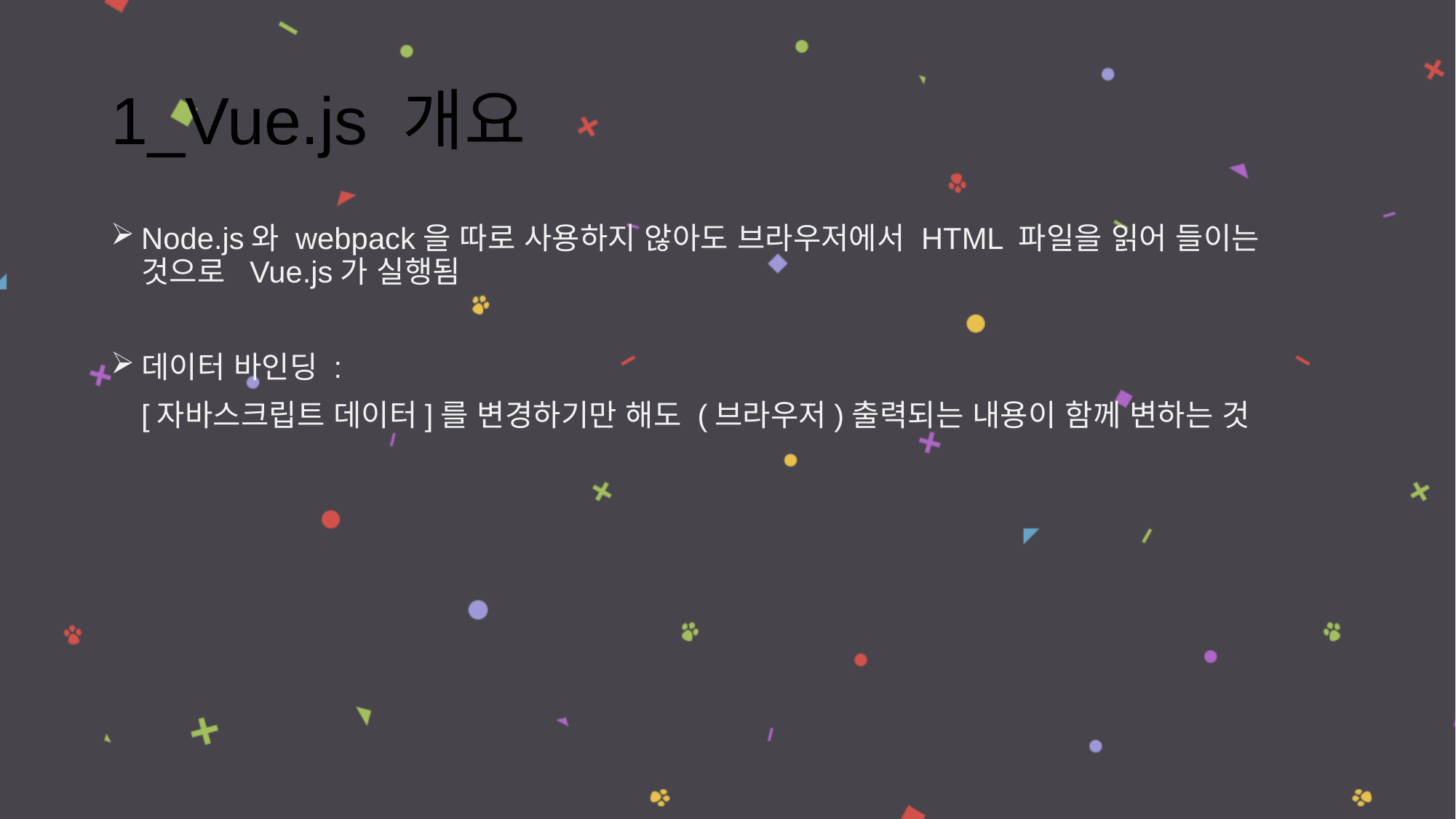

# 1_Vue.js 개요
Node.js와 webpack을 따로 사용하지 않아도 브라우저에서 HTML 파일을 읽어 들이는 것으로  Vue.js가 실행됨

데이터 바인딩 :
[자바스크립트 데이터]를 변경하기만 해도 (브라우저)출력되는 내용이 함께 변하는 것